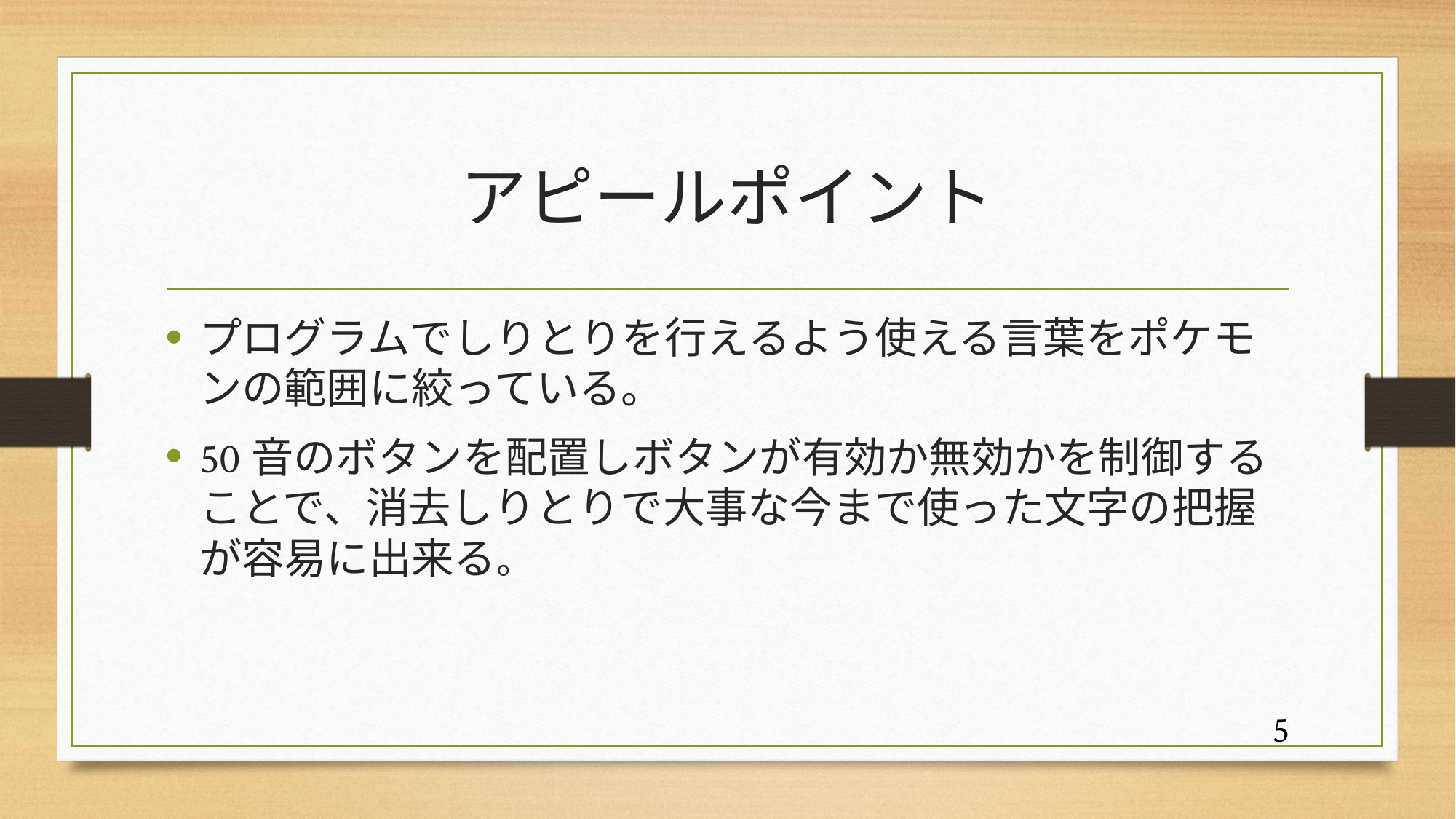

# アピールポイント
プログラムでしりとりを行えるよう使える言葉をポケモンの範囲に絞っている。
50音のボタンを配置しボタンが有効か無効かを制御することで、消去しりとりで大事な今まで使った文字の把握が容易に出来る。
5